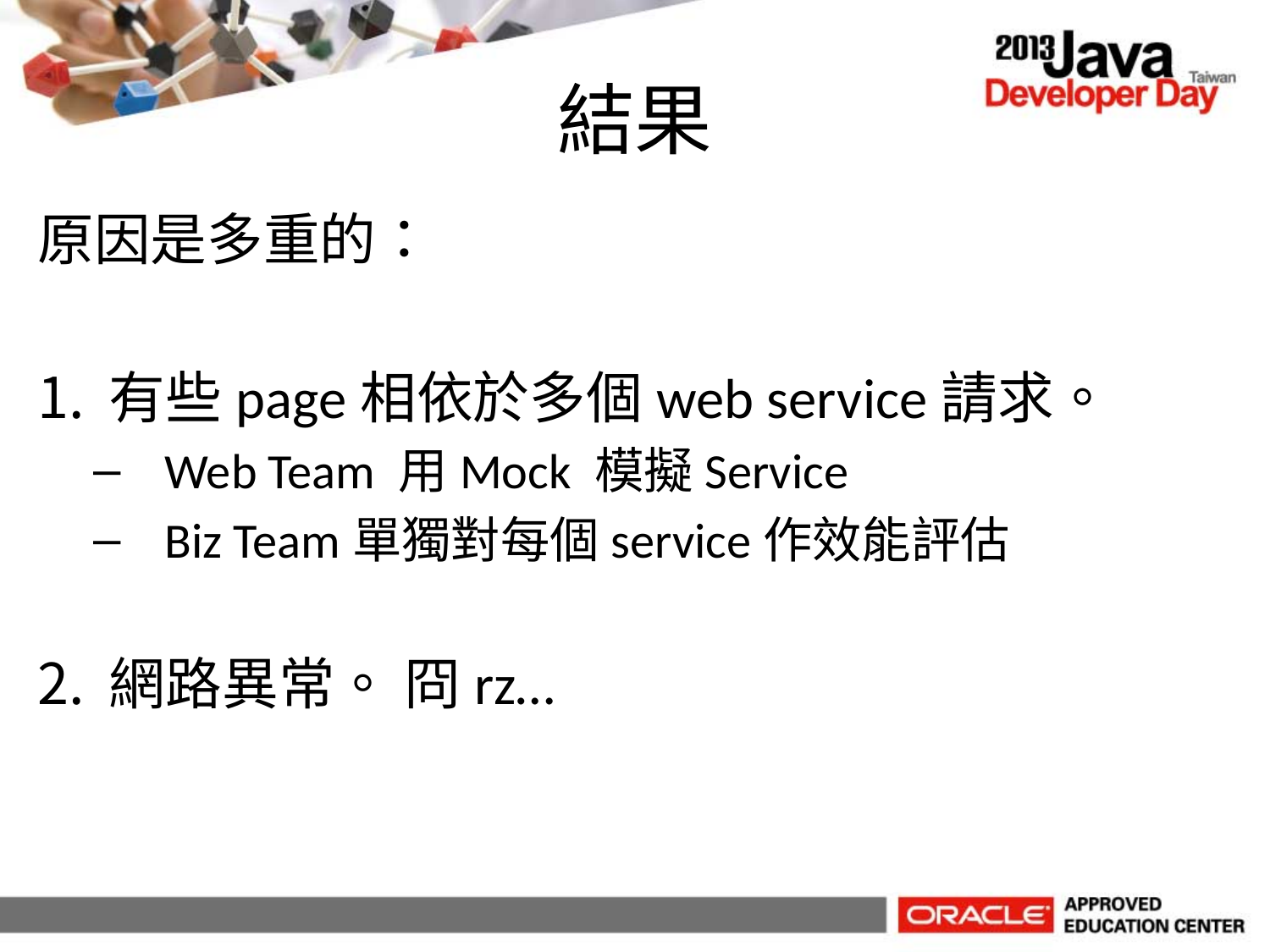

# 結果
原因是多重的：

有些page相依於多個web service請求。
Web Team 用Mock 模擬Service
Biz Team單獨對每個service作效能評估

網路異常。 冏rz…